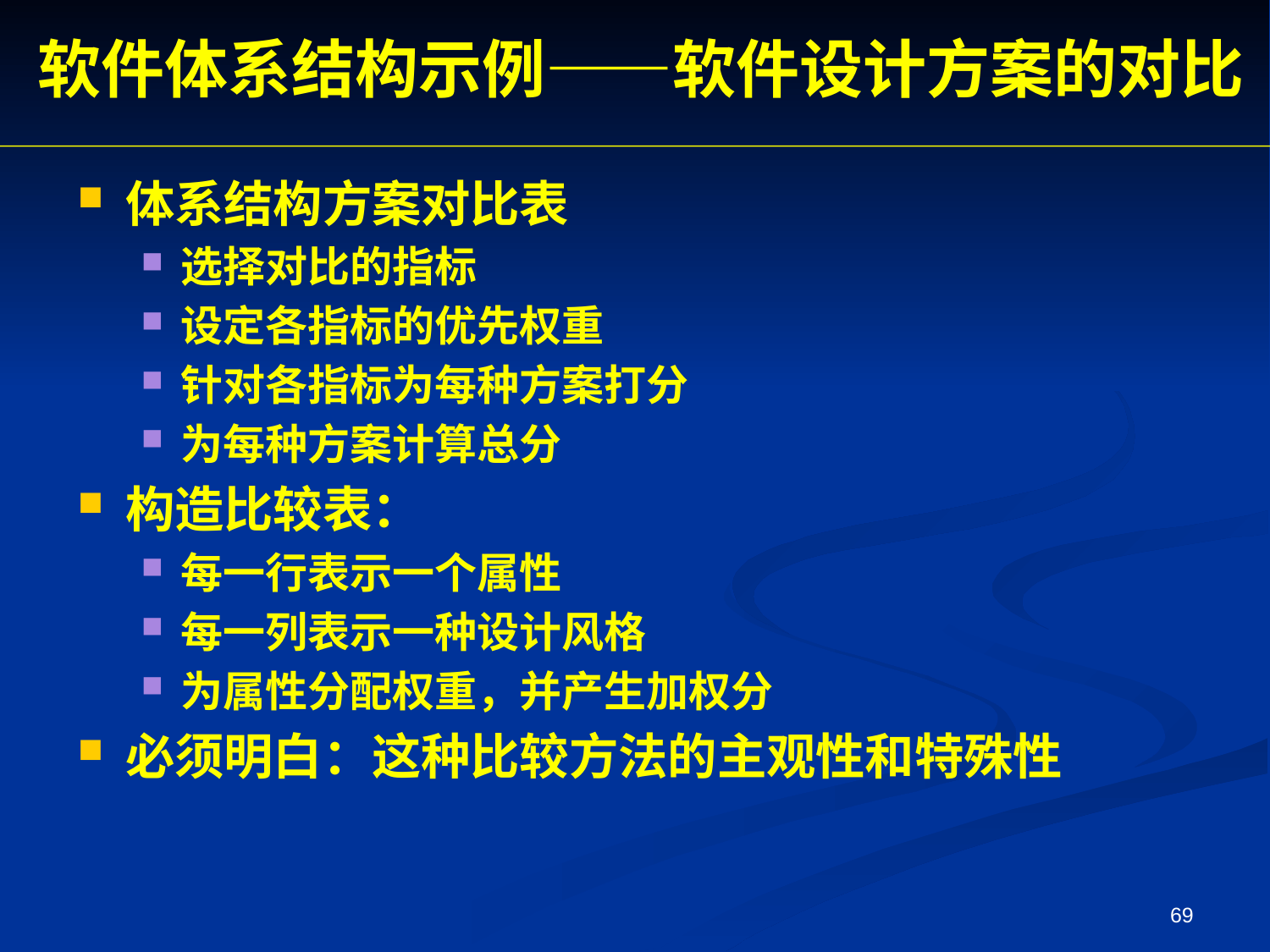

软件体系结构示例——软件设计方案的对比

体系结构方案对比表
选择对比的指标
设定各指标的优先权重
针对各指标为每种方案打分
为每种方案计算总分
构造比较表：
每一行表示一个属性
每一列表示一种设计风格
为属性分配权重，并产生加权分
必须明白：这种比较方法的主观性和特殊性
69